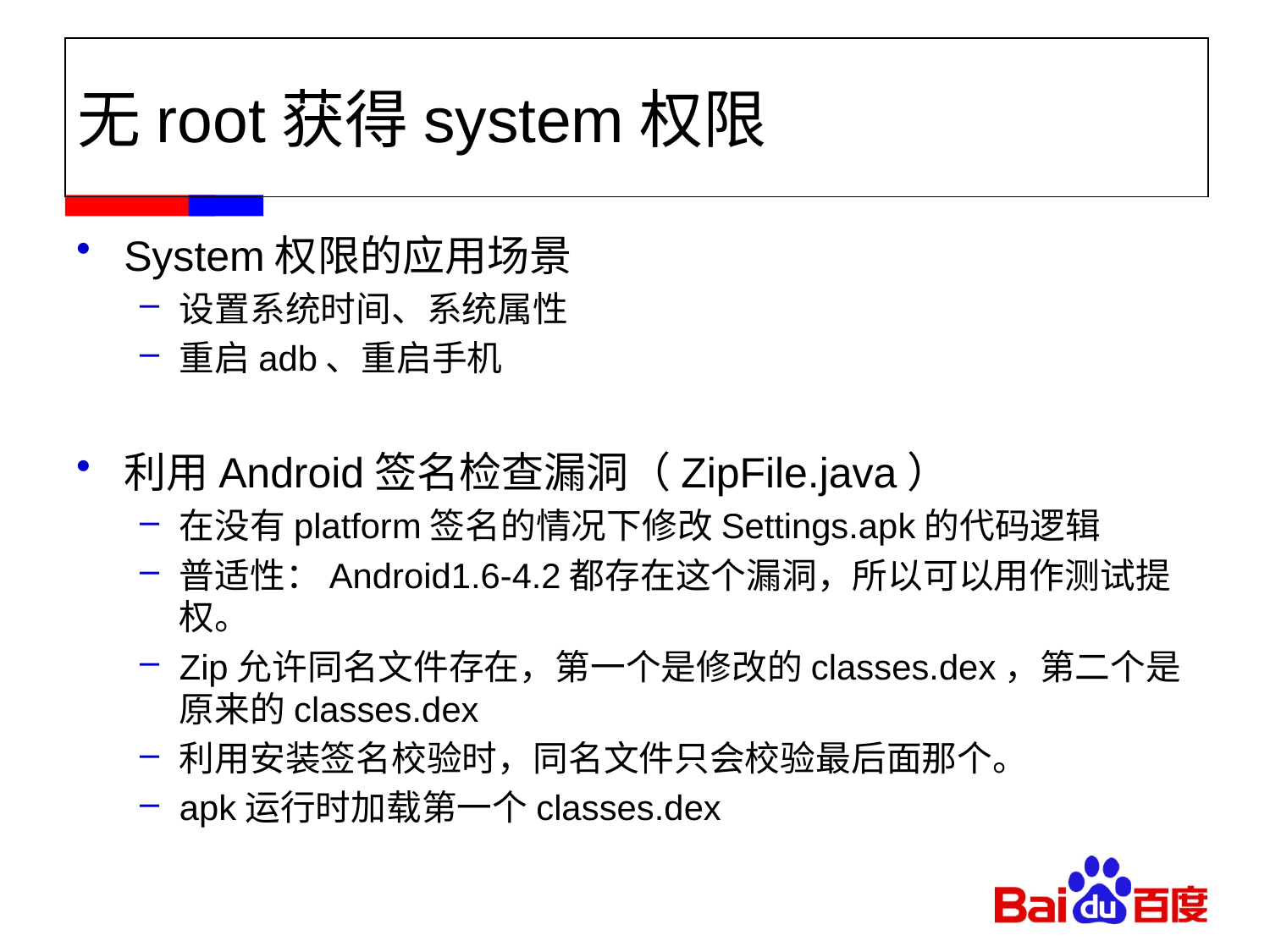

# 无root获得system权限
System权限的应用场景
设置系统时间、系统属性
重启adb、重启手机

利用Android签名检查漏洞（ZipFile.java）
在没有platform签名的情况下修改Settings.apk的代码逻辑
普适性：Android1.6-4.2都存在这个漏洞，所以可以用作测试提权。
Zip允许同名文件存在，第一个是修改的classes.dex，第二个是原来的classes.dex
利用安装签名校验时，同名文件只会校验最后面那个。
apk运行时加载第一个classes.dex